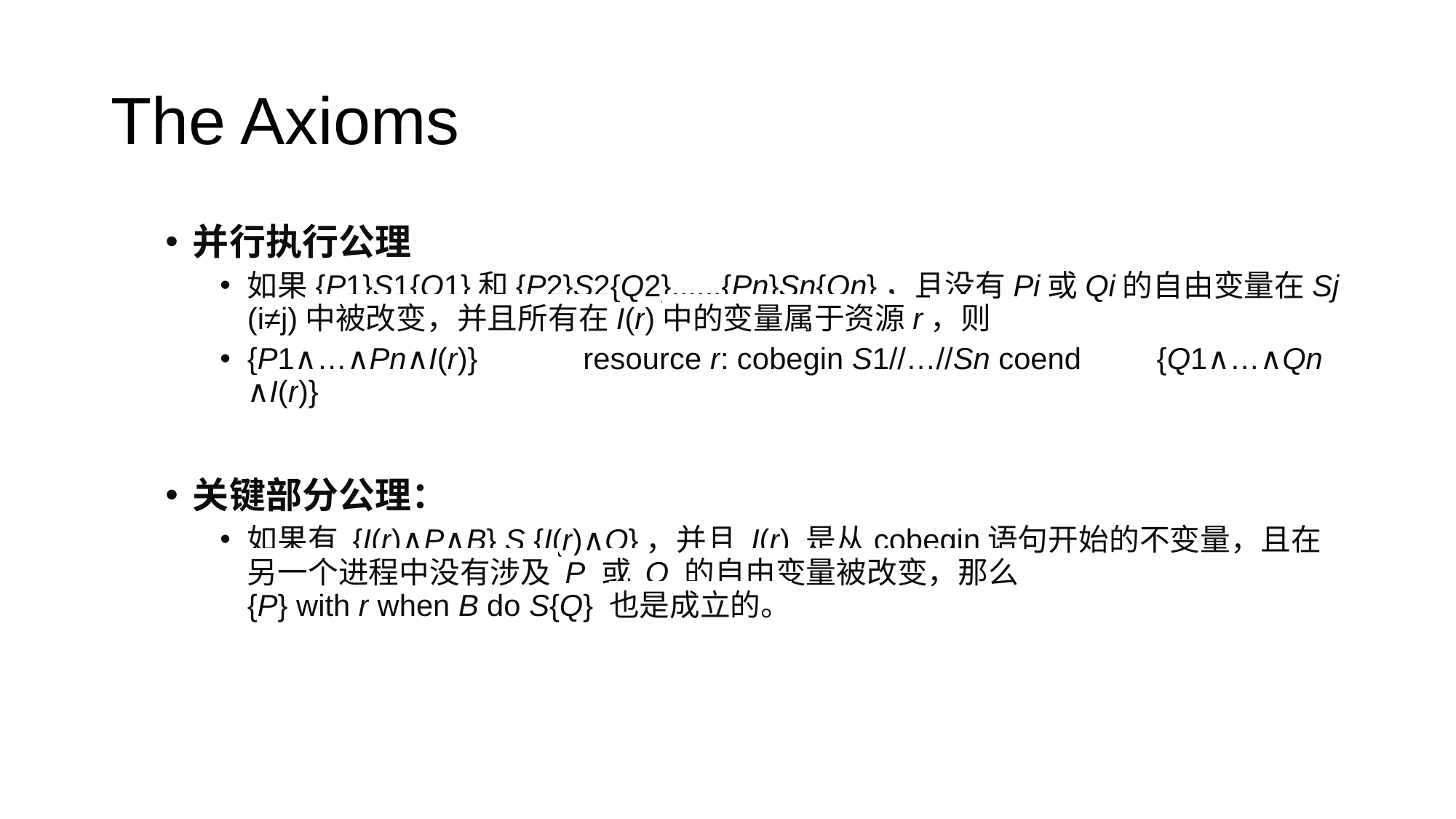

# The Axioms
并行执行公理
如果{P1​}S1​{Q1​}和{P2​}S2​{Q2​}......{Pn​}Sn​{Qn​}，且没有Pi或Qi的自由变量​在Sj​(i≠j)中被改变，并且所有在I(r)中的变量属于资源r，则
{P1​∧…∧Pn​∧I(r)} 	 resource r: cobegin S1​//…//Sn​ coend         {Q1​∧…∧Qn​∧I(r)}

关键部分公理：
如果有 {I(r)∧P∧B} S {I(r)∧Q}，并且 I(r) 是从cobegin语句开始的不变量，且在另一个进程中没有涉及 P 或 Q 的自由变量被改变，那么 {P} with r when B do S{Q} 也是成立的。